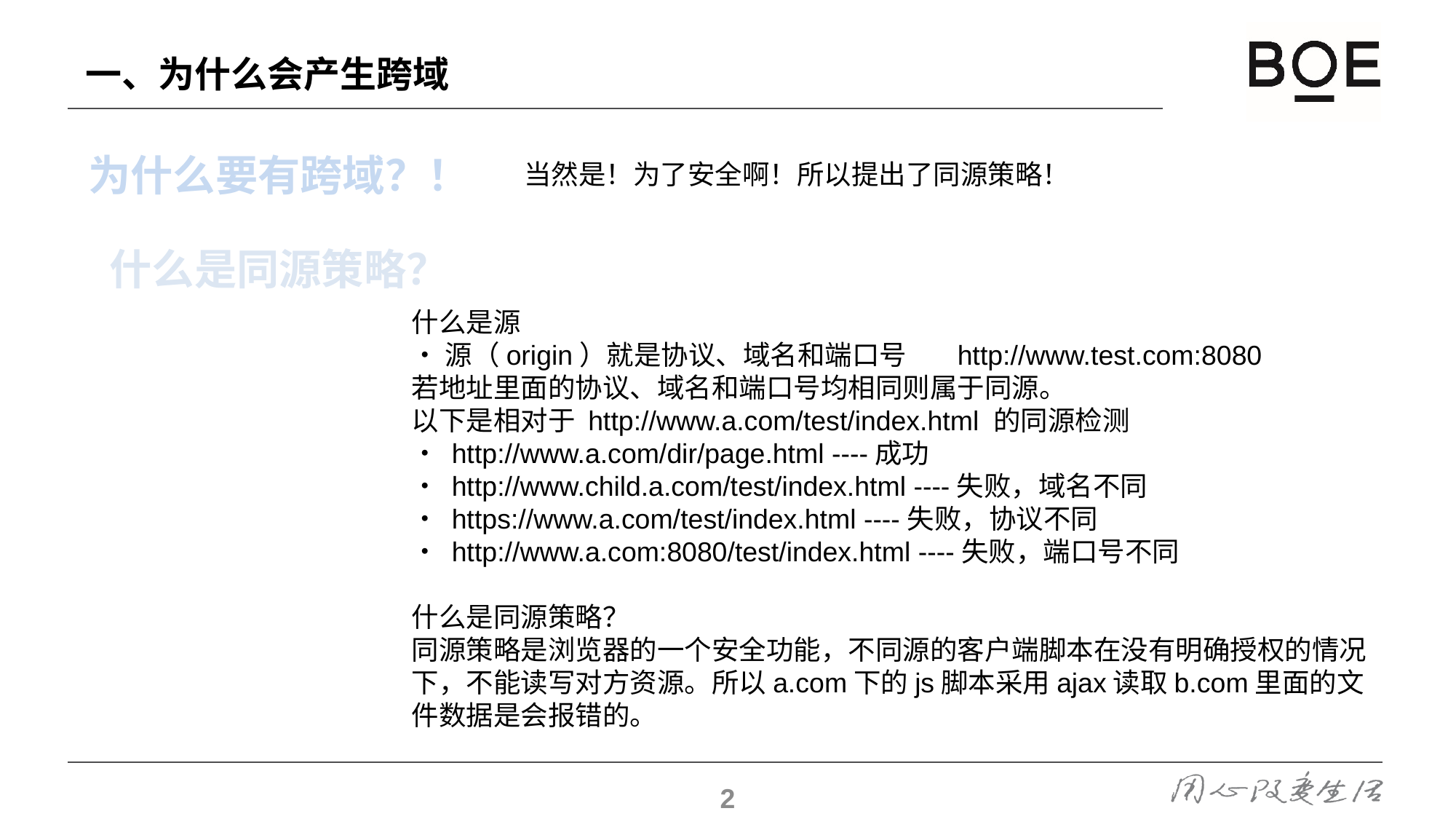

一、为什么会产生跨域
为什么要有跨域？！
当然是！为了安全啊！所以提出了同源策略！
什么是同源策略？
什么是源
• 源（origin）就是协议、域名和端口号	http://www.test.com:8080
若地址里面的协议、域名和端口号均相同则属于同源。
以下是相对于 http://www.a.com/test/index.html 的同源检测
• http://www.a.com/dir/page.html ----成功
• http://www.child.a.com/test/index.html ----失败，域名不同
• https://www.a.com/test/index.html ----失败，协议不同
• http://www.a.com:8080/test/index.html ----失败，端口号不同

什么是同源策略？
同源策略是浏览器的一个安全功能，不同源的客户端脚本在没有明确授权的情况下，不能读写对方资源。所以a.com下的js脚本采用ajax读取b.com里面的文件数据是会报错的。

2